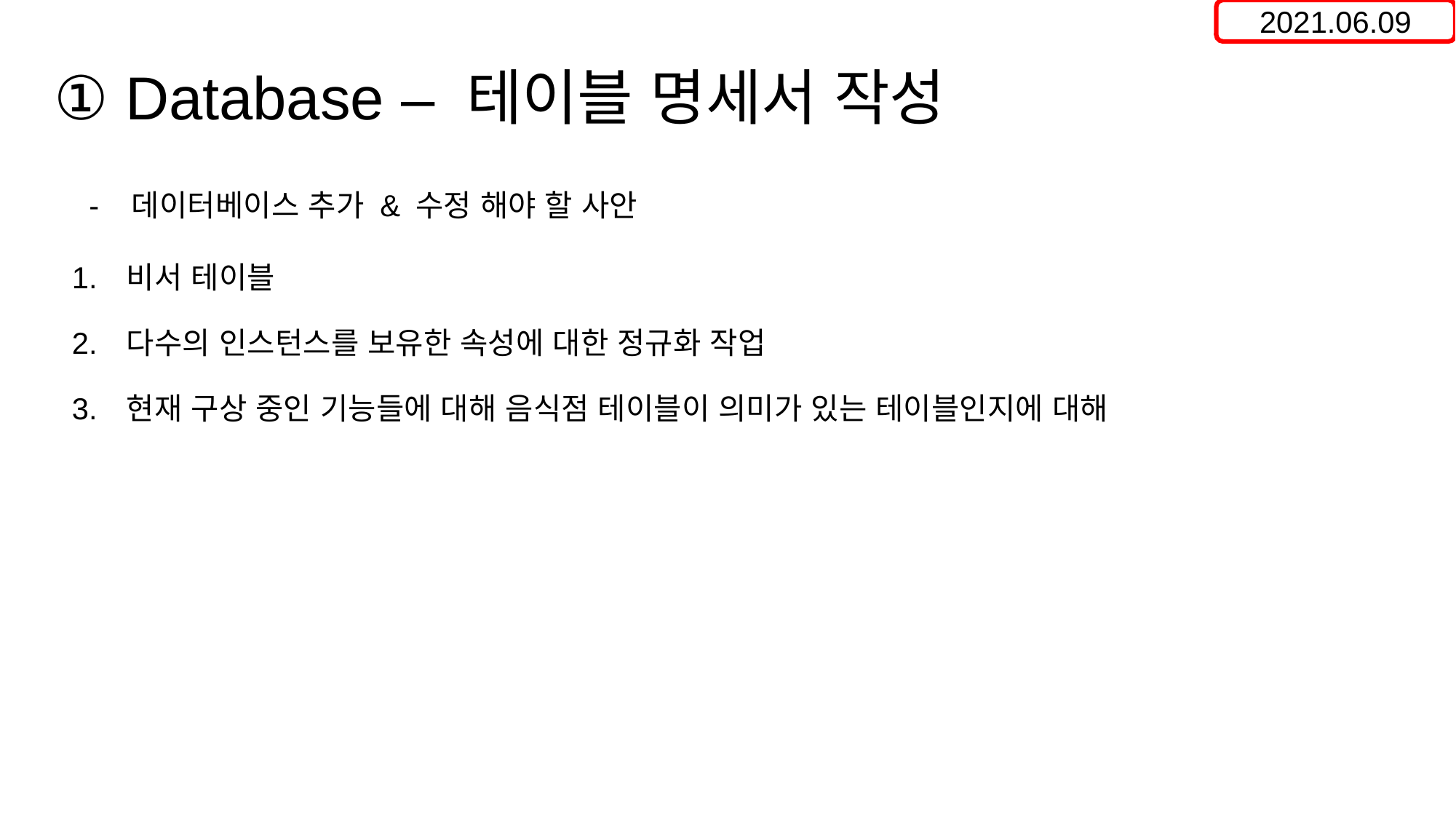

2021.06.09
① Database – 테이블 명세서 작성

 -   데이터베이스 추가 & 수정 해야 할 사안

비서 테이블

다수의 인스턴스를 보유한 속성에 대한 정규화 작업

현재 구상 중인 기능들에 대해 음식점 테이블이 의미가 있는 테이블인지에 대해